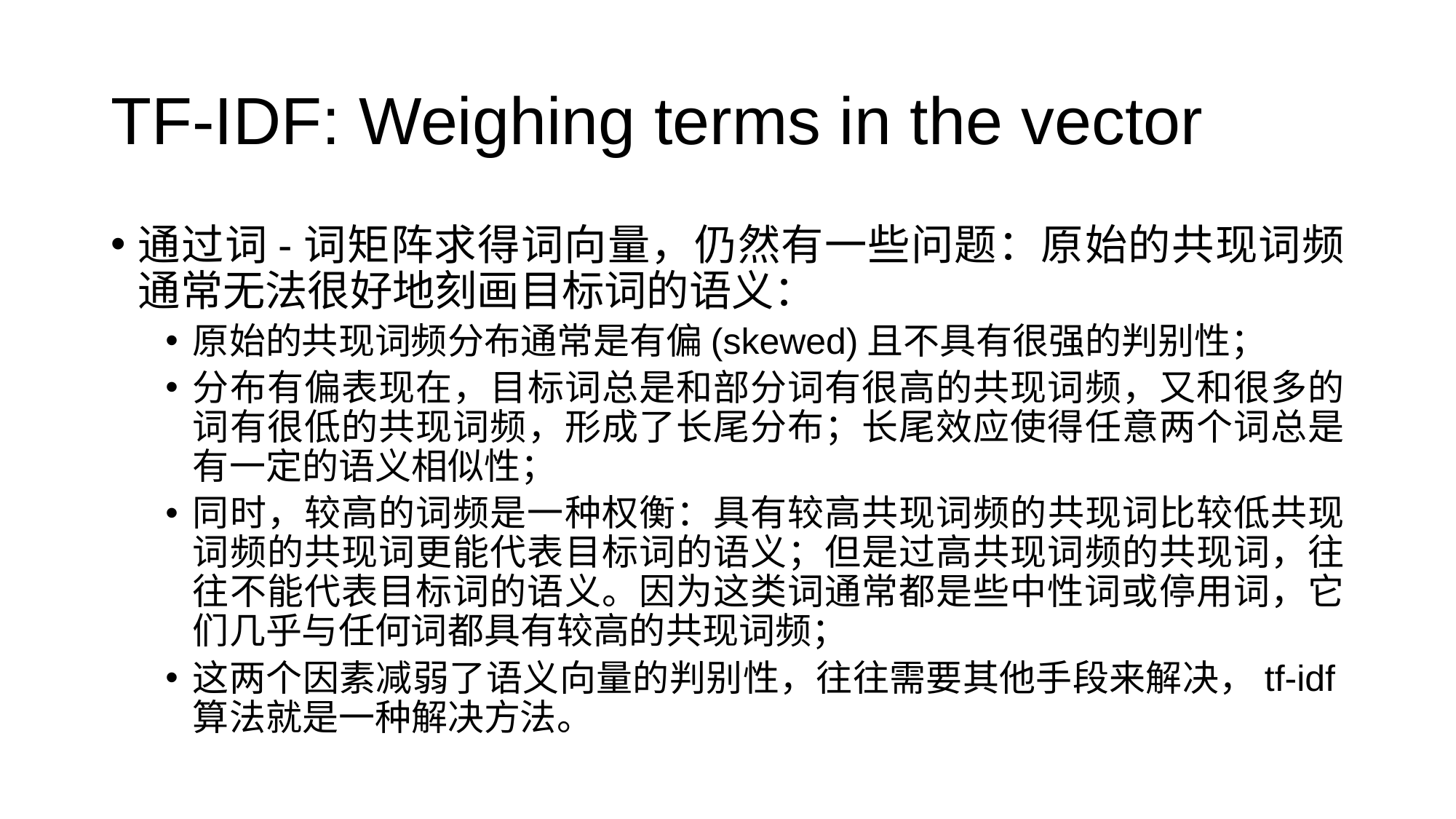

# TF-IDF: Weighing terms in the vector
通过词-词矩阵求得词向量，仍然有一些问题：原始的共现词频通常无法很好地刻画目标词的语义：
原始的共现词频分布通常是有偏(skewed)且不具有很强的判别性；
分布有偏表现在，目标词总是和部分词有很高的共现词频，又和很多的词有很低的共现词频，形成了长尾分布；长尾效应使得任意两个词总是有一定的语义相似性；
同时，较高的词频是一种权衡：具有较高共现词频的共现词比较低共现词频的共现词更能代表目标词的语义；但是过高共现词频的共现词，往往不能代表目标词的语义。因为这类词通常都是些中性词或停用词，它们几乎与任何词都具有较高的共现词频；
这两个因素减弱了语义向量的判别性，往往需要其他手段来解决，tf-idf算法就是一种解决方法。